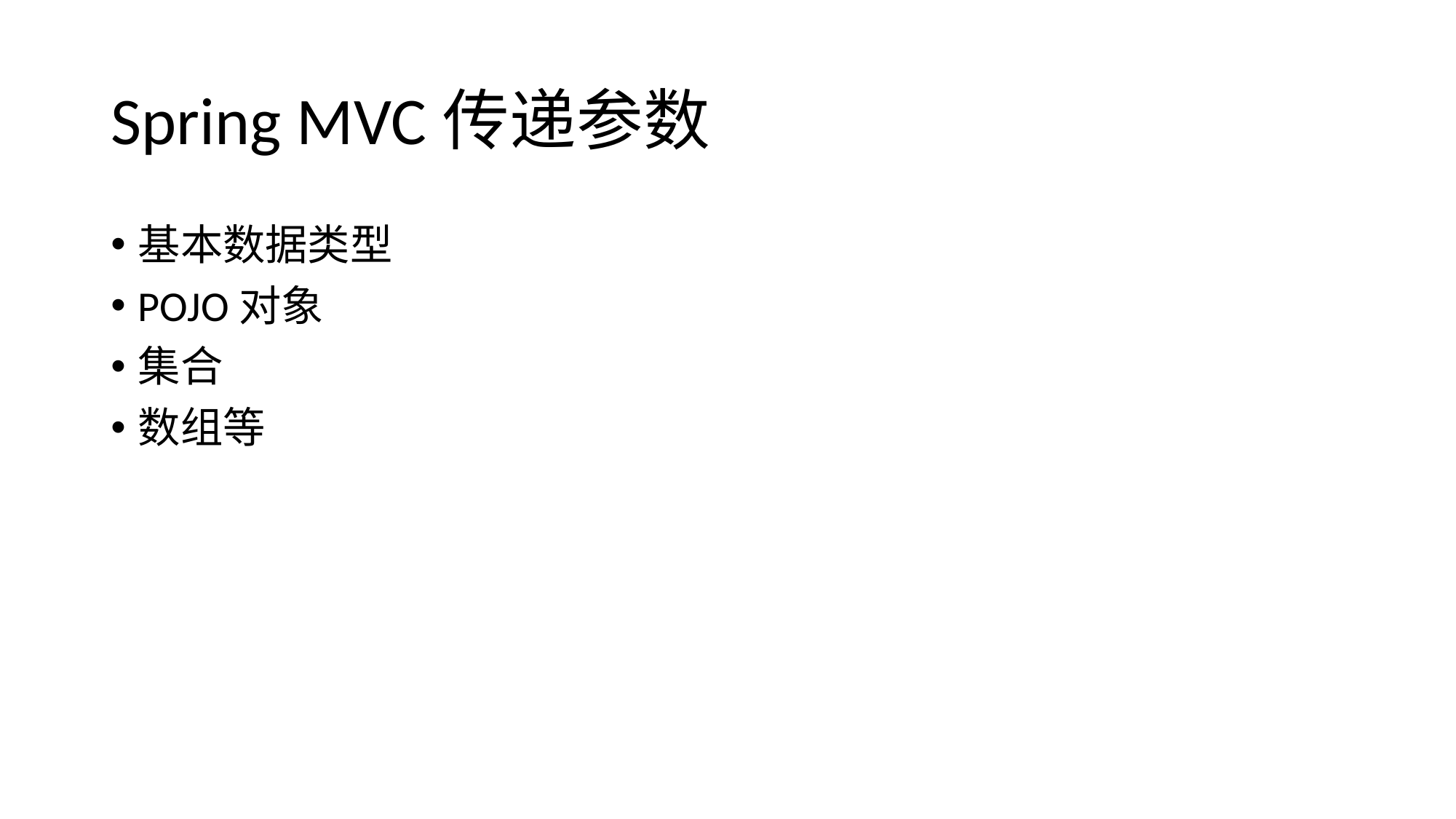

# Spring MVC传递参数
基本数据类型
POJO对象
集合
数组等